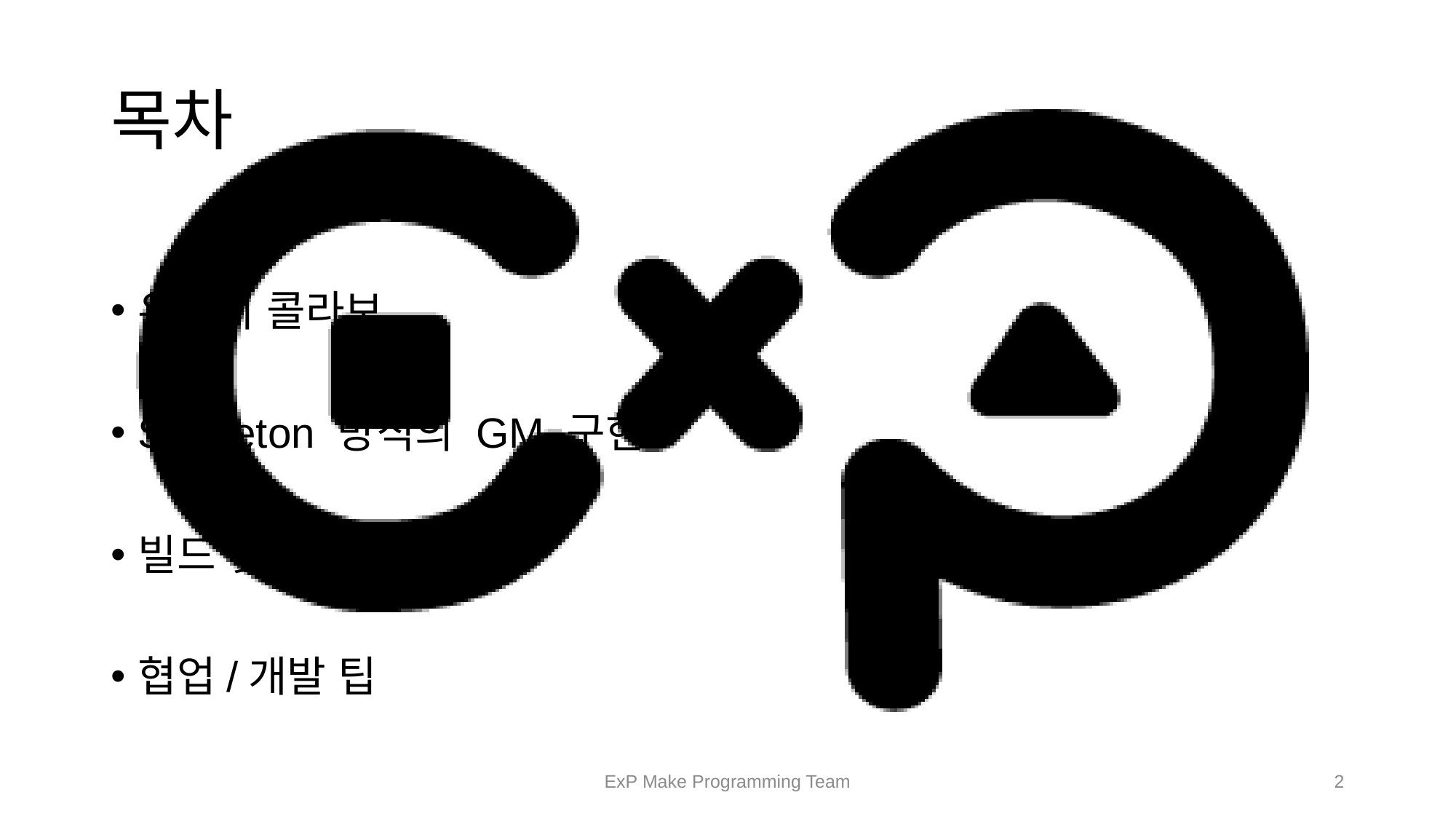

# 목차

유니티 콜라보

Singleton 방식의 GM 구현

빌드 및 배포

협업/개발 팁
ExP Make Programming Team
2